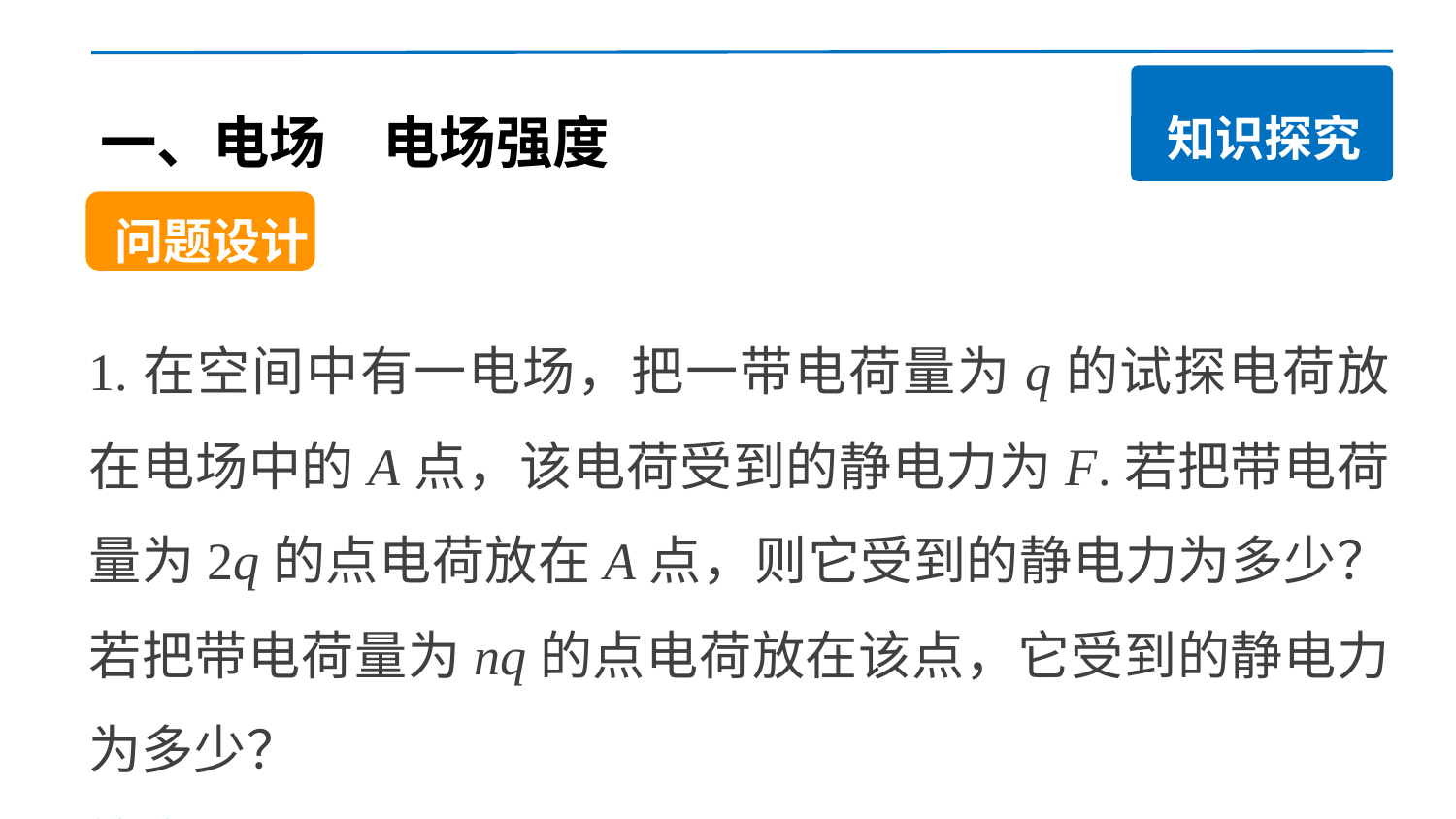

一、电场　电场强度

知识探究
 问题设计
1.在空间中有一电场，把一带电荷量为q的试探电荷放在电场中的A点，该电荷受到的静电力为F.若把带电荷量为2q的点电荷放在A点，则它受到的静电力为多少？若把带电荷量为nq的点电荷放在该点，它受到的静电力为多少？
答案　2F　nF